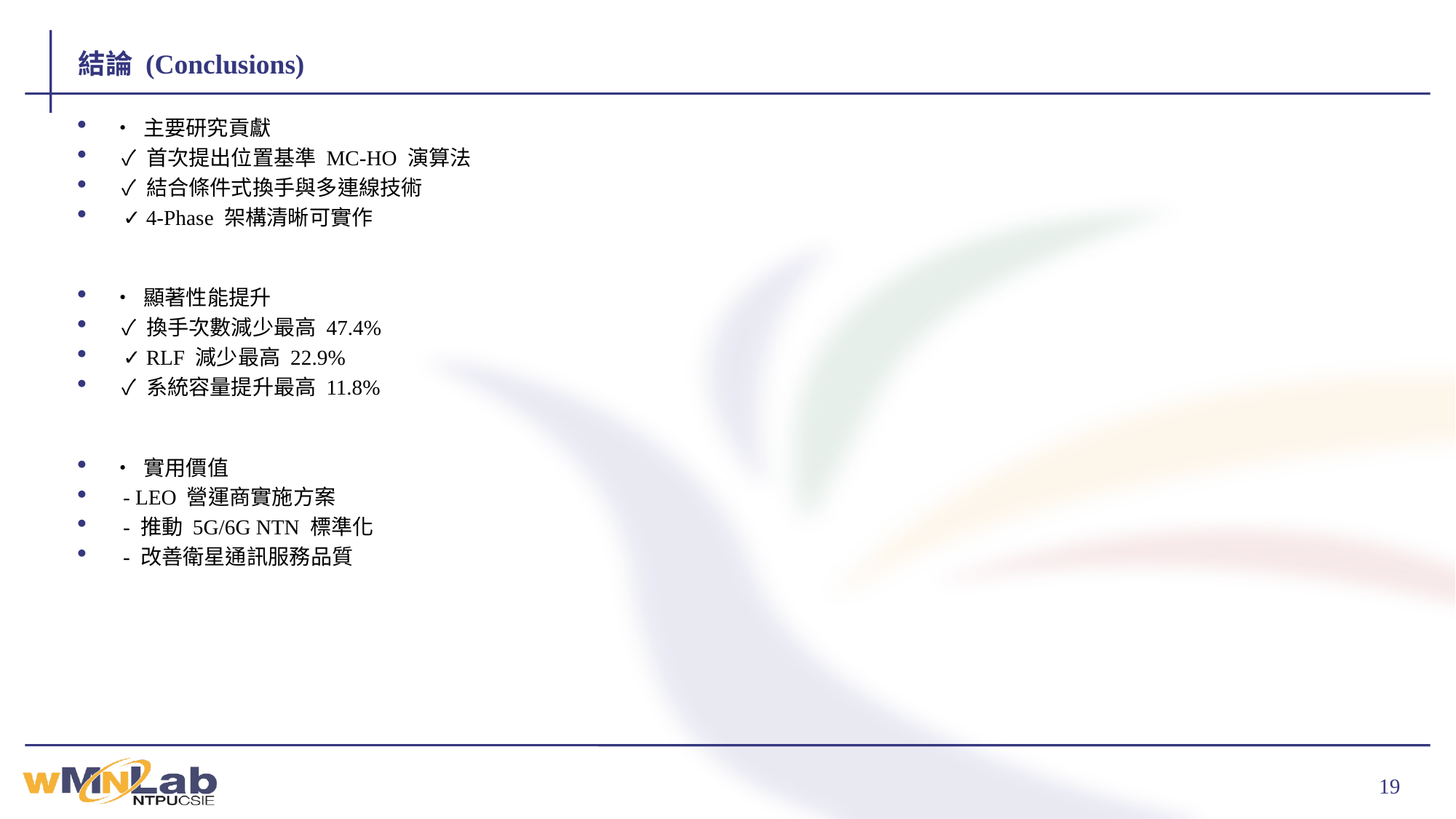

# 結論 (Conclusions)
• 主要研究貢獻
  ✓ 首次提出位置基準 MC-HO 演算法
  ✓ 結合條件式換手與多連線技術
  ✓ 4-Phase 架構清晰可實作

• 顯著性能提升
  ✓ 換手次數減少最高 47.4%
  ✓ RLF 減少最高 22.9%
  ✓ 系統容量提升最高 11.8%

• 實用價值
  - LEO 營運商實施方案
  - 推動 5G/6G NTN 標準化
  - 改善衛星通訊服務品質